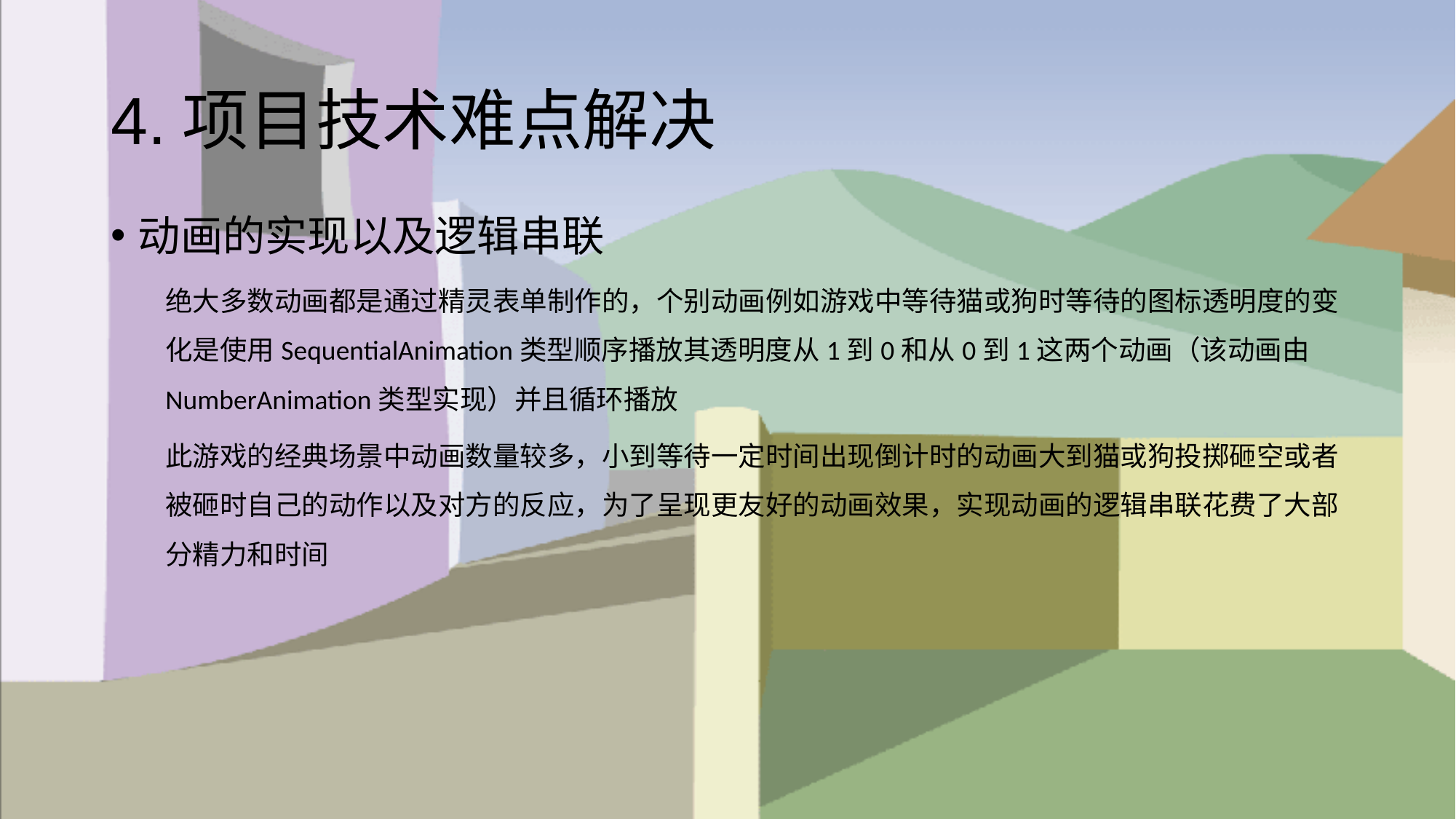

# 4.项目技术难点解决
动画的实现以及逻辑串联
绝大多数动画都是通过精灵表单制作的，个别动画例如游戏中等待猫或狗时等待的图标透明度的变化是使用SequentialAnimation类型顺序播放其透明度从1到0和从0到1这两个动画（该动画由NumberAnimation类型实现）并且循环播放
此游戏的经典场景中动画数量较多，小到等待一定时间出现倒计时的动画大到猫或狗投掷砸空或者被砸时自己的动作以及对方的反应，为了呈现更友好的动画效果，实现动画的逻辑串联花费了大部分精力和时间